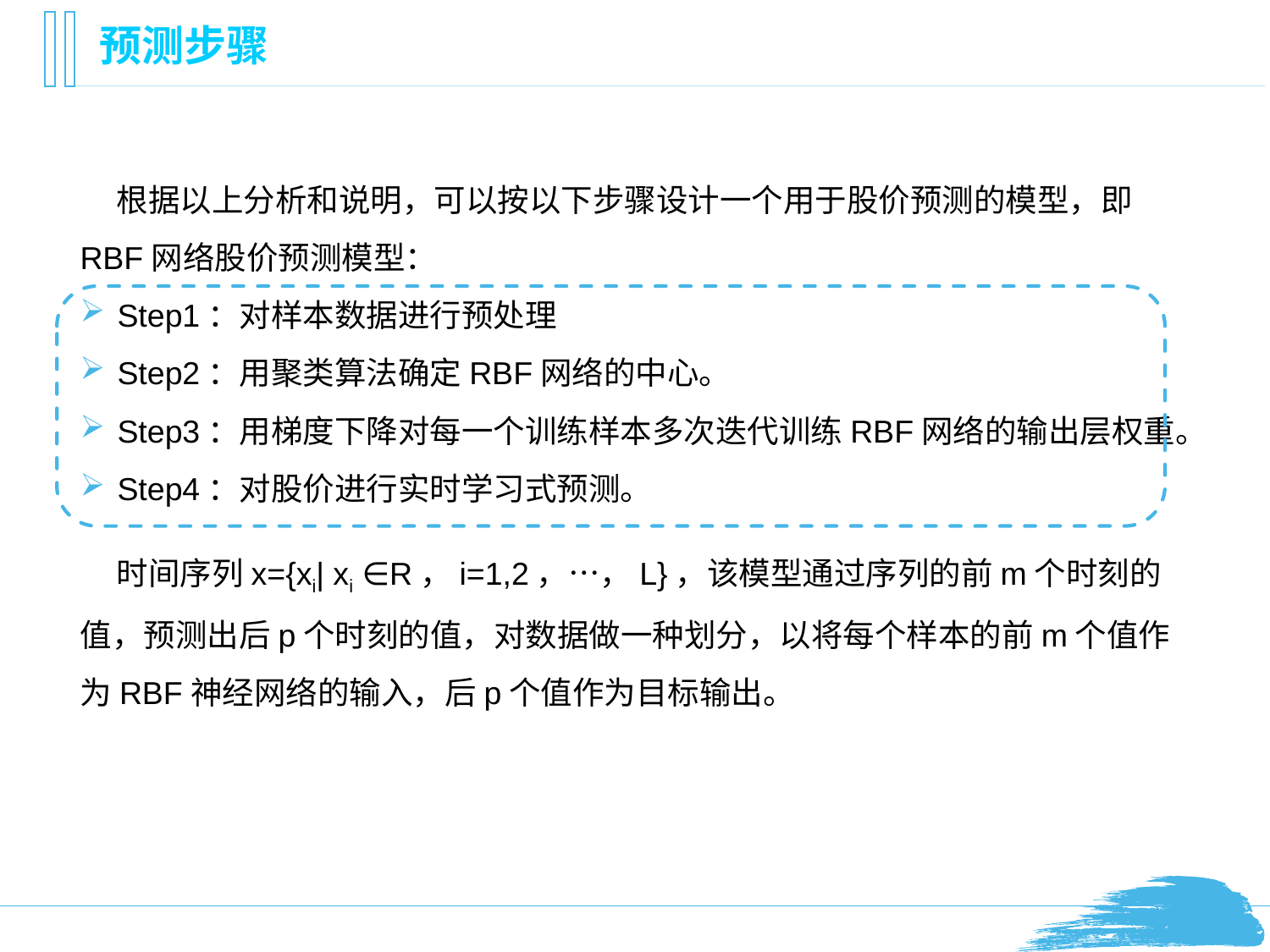

# 预测步骤

    根据以上分析和说明，可以按以下步骤设计一个用于股价预测的模型，即RBF网络股价预测模型：
Step1：对样本数据进行预处理
Step2：用聚类算法确定RBF网络的中心。
Step3：用梯度下降对每一个训练样本多次迭代训练RBF网络的输出层权重。
Step4：对股价进行实时学习式预测。
    时间序列x={xi| xi ∈R，i=1,2，…，L}，该模型通过序列的前m个时刻的值，预测出后p个时刻的值，对数据做一种划分，以将每个样本的前m个值作为RBF神经网络的输入，后p个值作为目标输出。